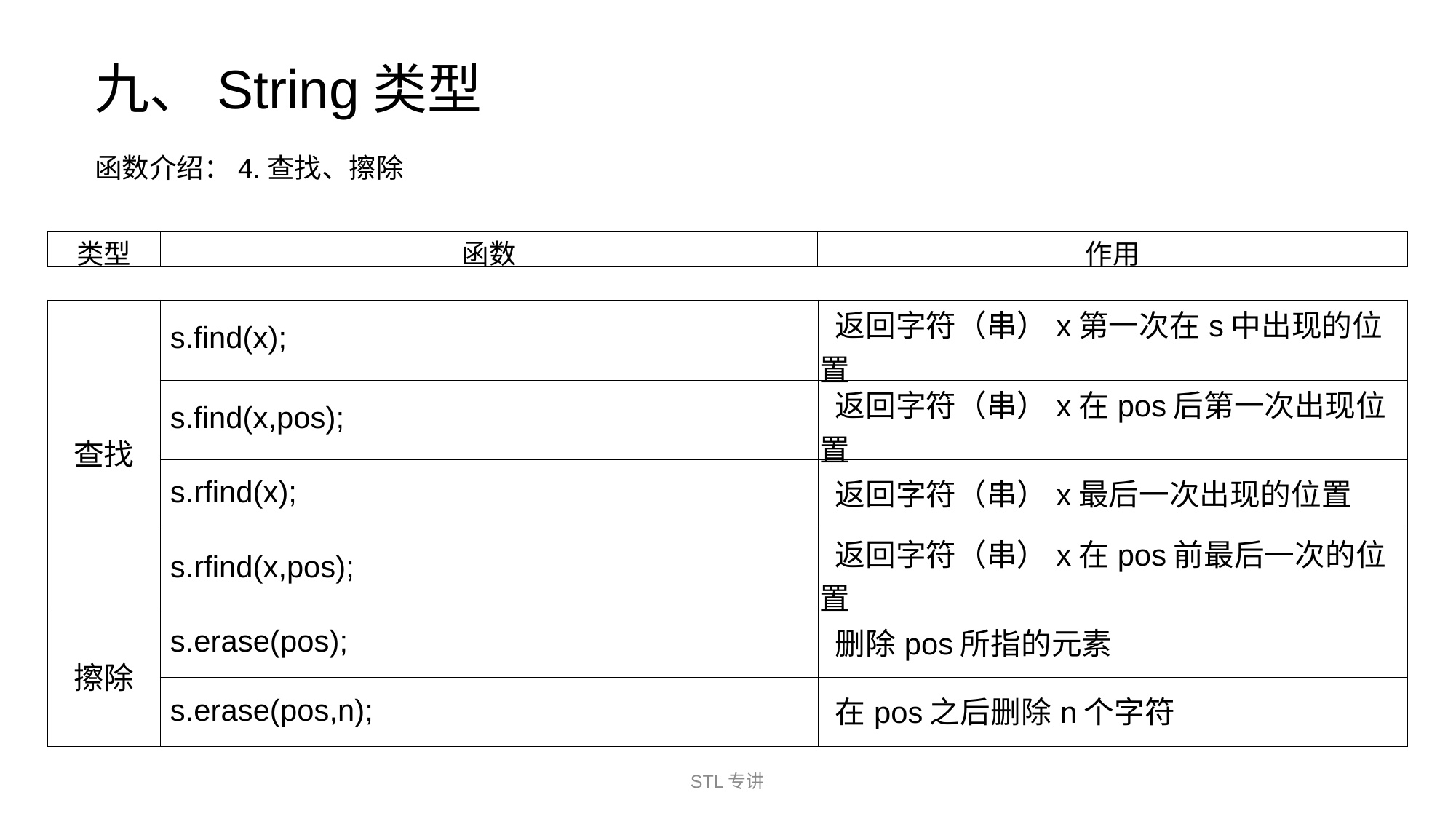

九、String类型
函数介绍：4.查找、擦除
| 类型 | 函数 | 作用 |
| --- | --- | --- |
| 查找 | s.find(x); | 返回字符（串）x第一次在s中出现的位置 |
| --- | --- | --- |
|  | s.find(x,pos); | 返回字符（串）x在pos后第一次出现位置 |
|  | s.rfind(x); | 返回字符（串）x最后一次出现的位置 |
|  | s.rfind(x,pos); | 返回字符（串）x在pos前最后一次的位置 |
| 擦除 | s.erase(pos); | 删除pos所指的元素 |
|  | s.erase(pos,n); | 在pos之后删除n个字符 |

STL专讲
49